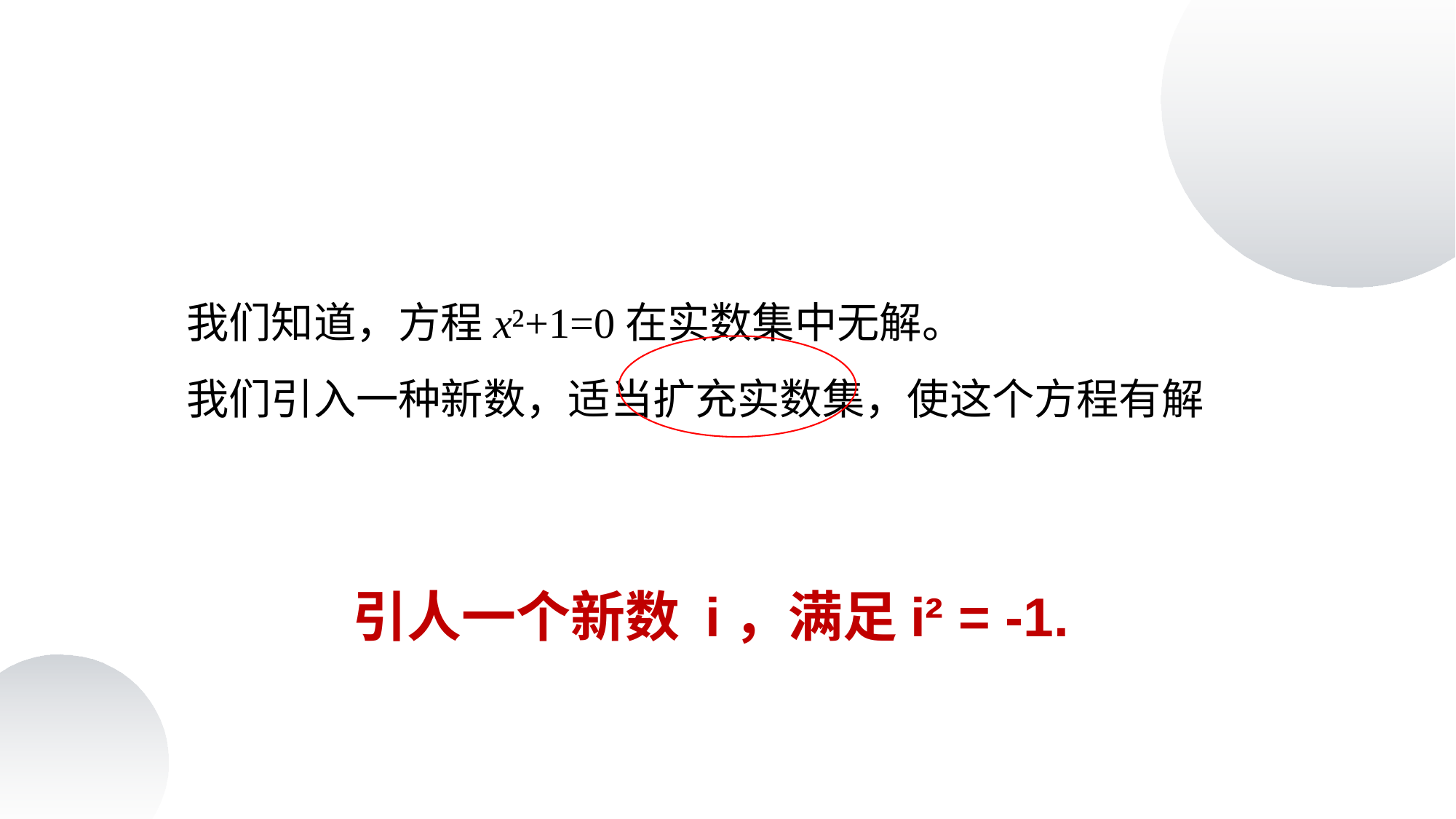

我们知道，方程x²+1=0在实数集中无解。
我们引入一种新数，适当扩充实数集，使这个方程有解

引人一个新数 i，满足i² = -1.